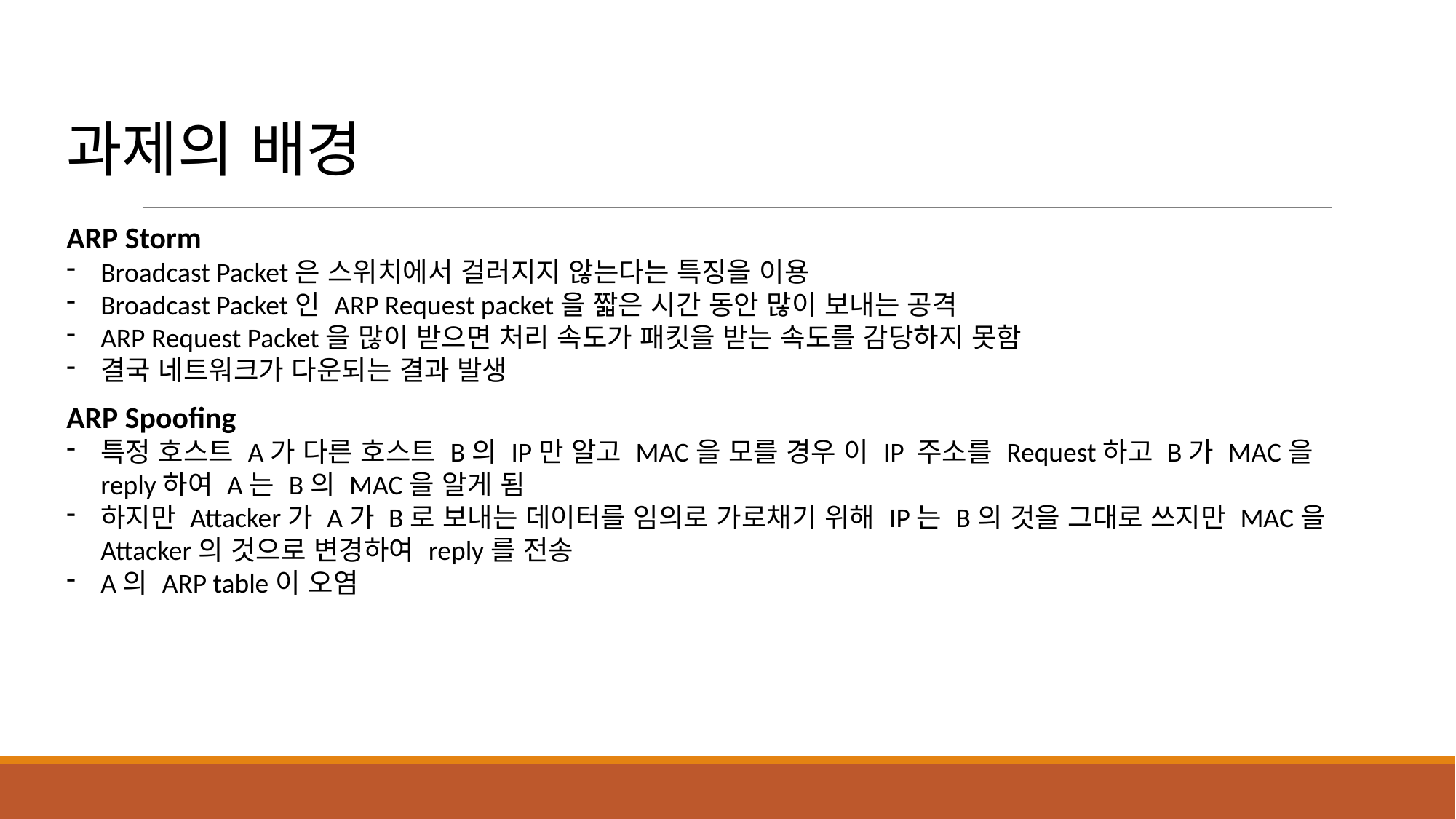

과제의 배경
ARP Storm
Broadcast Packet은 스위치에서 걸러지지 않는다는 특징을 이용
Broadcast Packet인 ARP Request packet을 짧은 시간 동안 많이 보내는 공격
ARP Request Packet을 많이 받으면 처리 속도가 패킷을 받는 속도를 감당하지 못함
결국 네트워크가 다운되는 결과 발생
ARP Spoofing
특정 호스트 A가 다른 호스트 B의 IP만 알고 MAC을 모를 경우 이 IP 주소를 Request하고 B가 MAC을 reply하여 A는 B의 MAC을 알게 됨
하지만 Attacker가 A가 B로 보내는 데이터를 임의로 가로채기 위해 IP는 B의 것을 그대로 쓰지만 MAC을 Attacker의 것으로 변경하여 reply를 전송
A의 ARP table이 오염